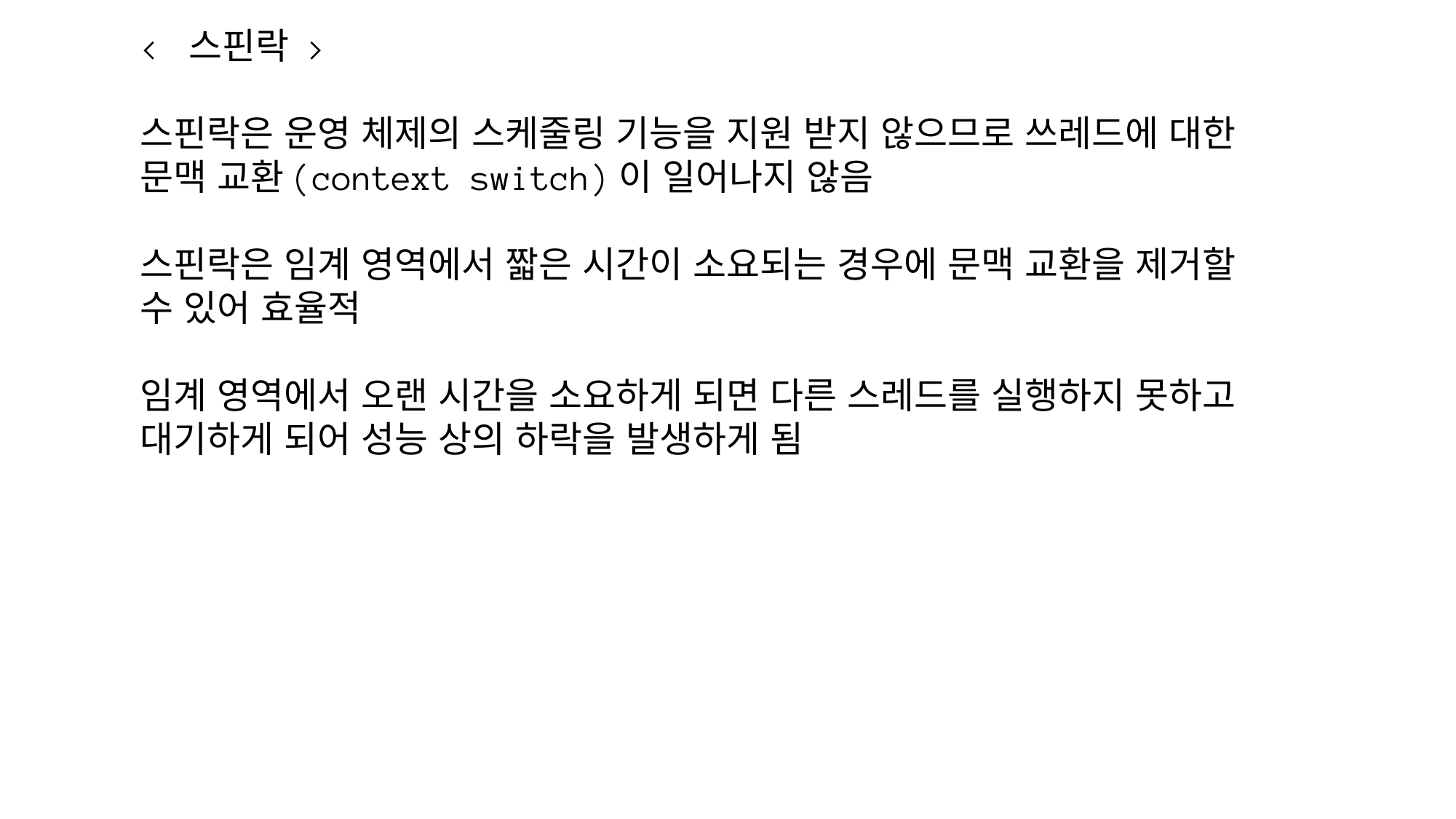

< 스핀락 >

스핀락은 운영 체제의 스케줄링 기능을 지원 받지 않으므로 쓰레드에 대한
문맥 교환(context switch)이 일어나지 않음

스핀락은 임계 영역에서 짧은 시간이 소요되는 경우에 문맥 교환을 제거할
수 있어 효율적

임계 영역에서 오랜 시간을 소요하게 되면 다른 스레드를 실행하지 못하고
대기하게 되어 성능 상의 하락을 발생하게 됨